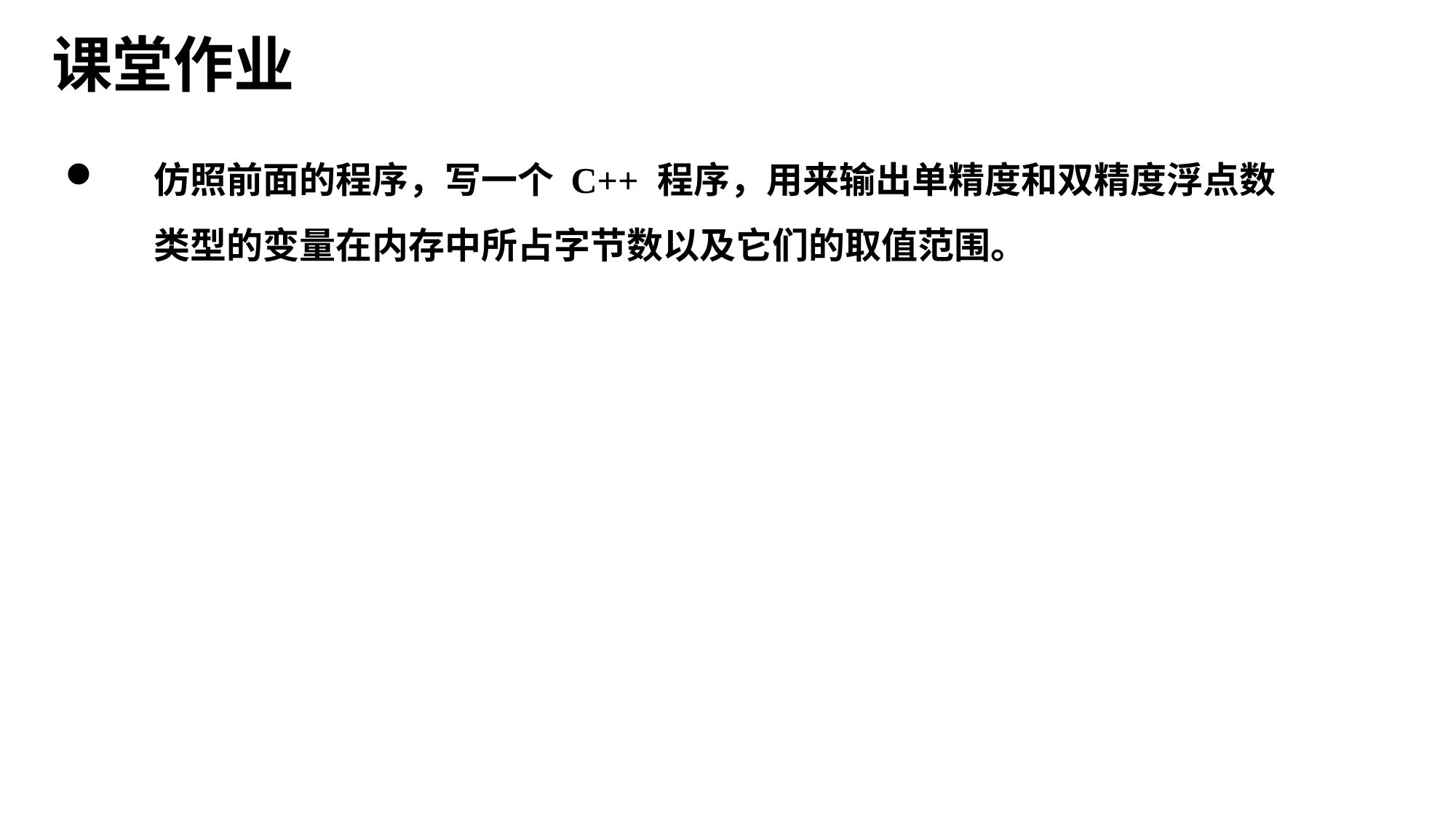

课堂作业
仿照前面的程序，写一个 C++ 程序，用来输出单精度和双精度浮点数类型的变量在内存中所占字节数以及它们的取值范围。

2017